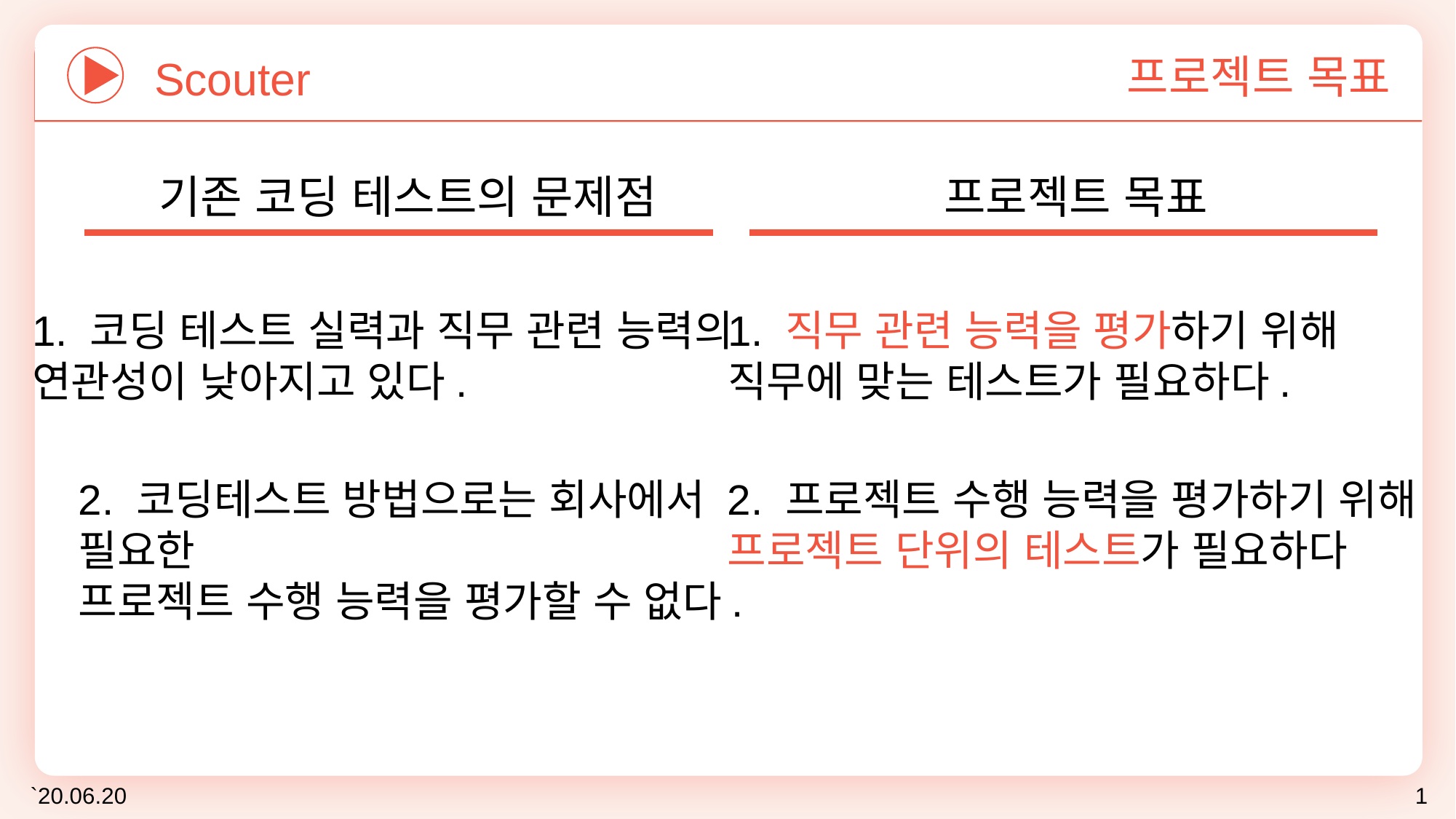

프로젝트 목표
Scouter

기존 코딩 테스트의 문제점
프로젝트 목표
1. 코딩 테스트 실력과 직무 관련 능력의
연관성이 낮아지고 있다.
1. 직무 관련 능력을 평가하기 위해
직무에 맞는 테스트가 필요하다.
2. 코딩테스트 방법으로는 회사에서 필요한
프로젝트 수행 능력을 평가할 수 없다.
2. 프로젝트 수행 능력을 평가하기 위해
프로젝트 단위의 테스트가 필요하다
`20.06.20
1